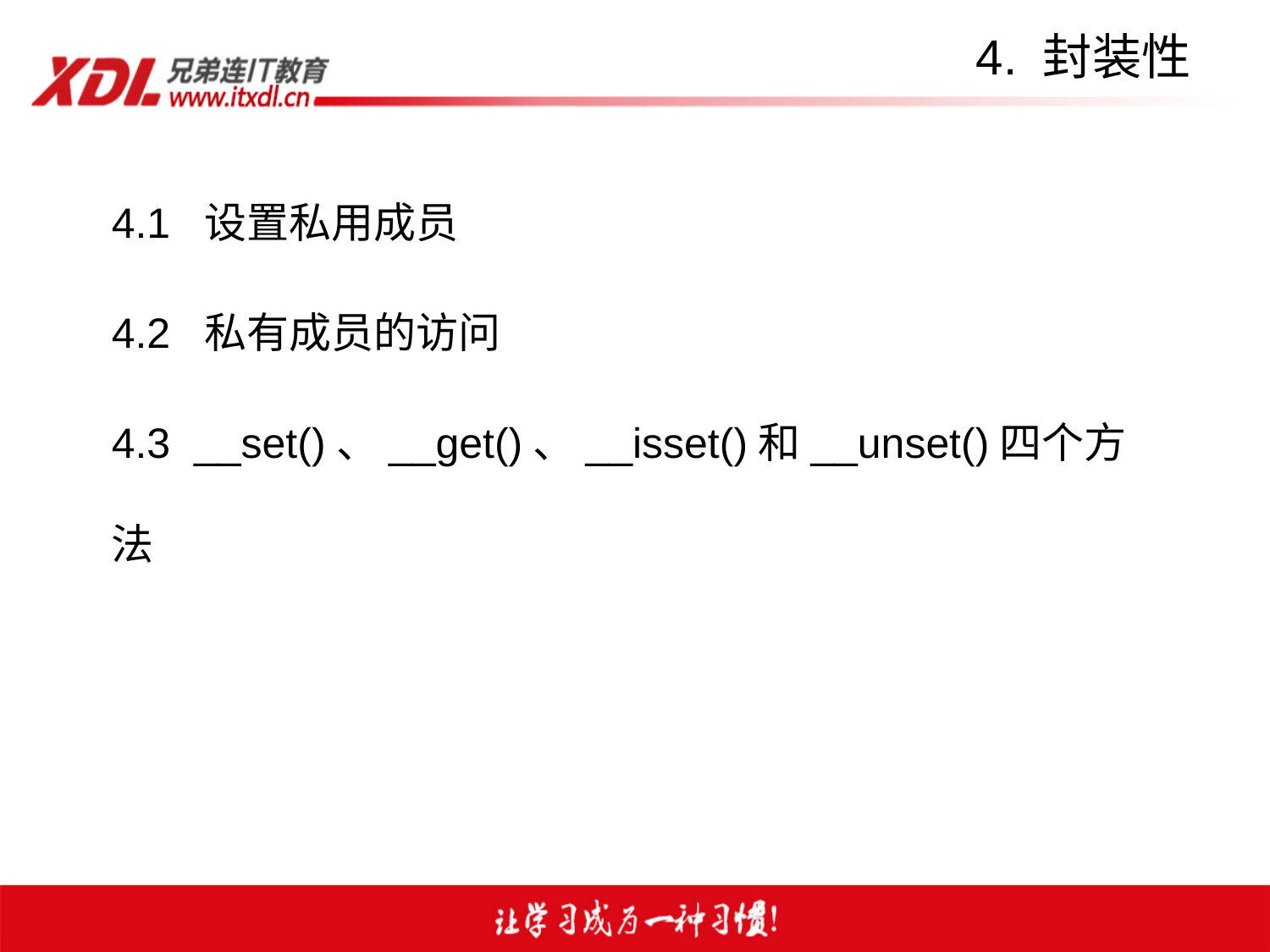

# 4. 封装性
4.1  设置私用成员
4.2  私有成员的访问
4.3  __set()、__get()、__isset()和__unset()四个方法